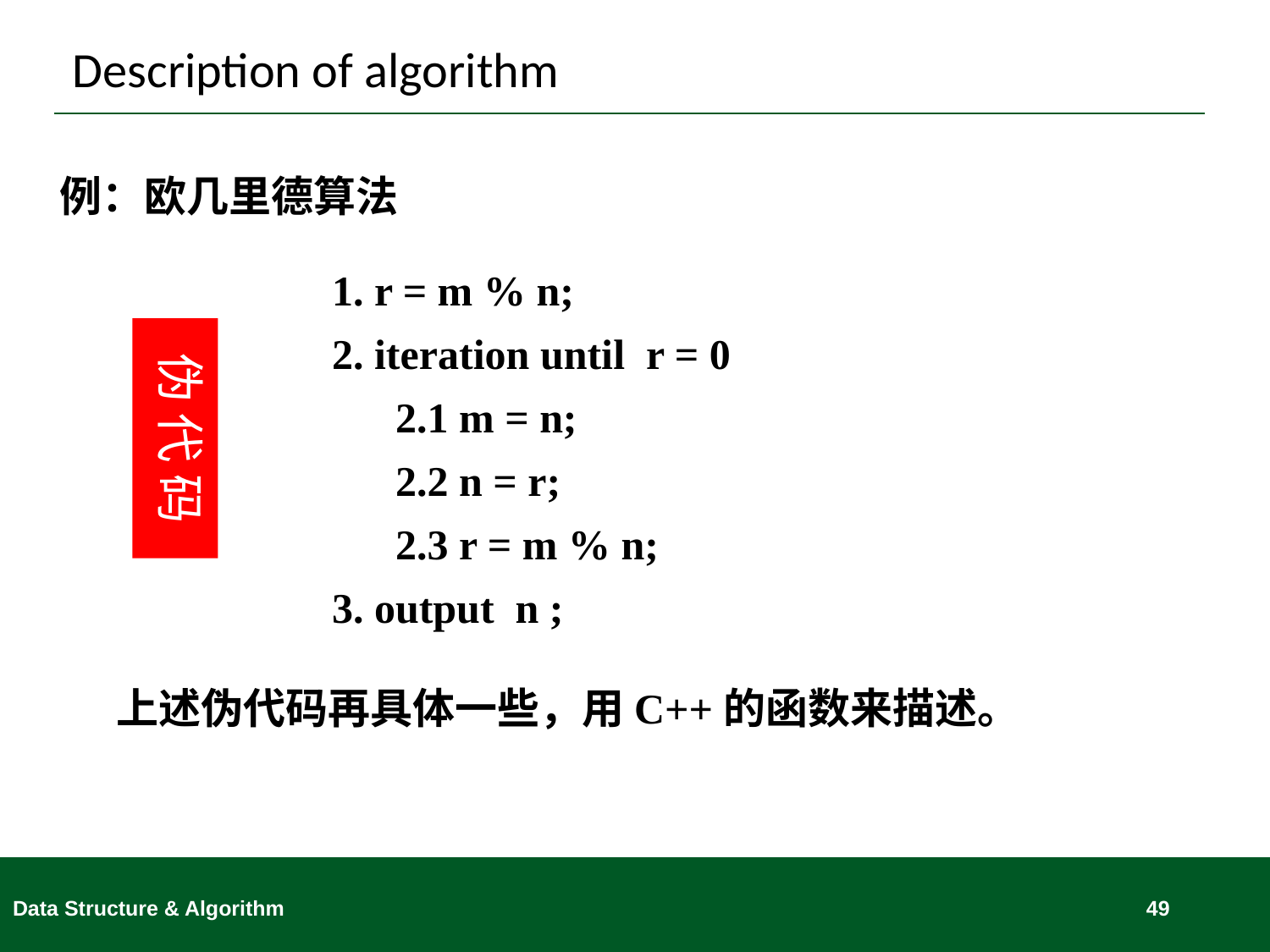

# Description of algorithm
例：欧几里德算法
    1. r = m % n;
    2. iteration until  r = 0
          2.1 m = n;
          2.2 n = r;
          2.3 r = m % n;
    3. output  n ;
伪 代 码
上述伪代码再具体一些，用C++的函数来描述。
Data Structure & Algorithm
49